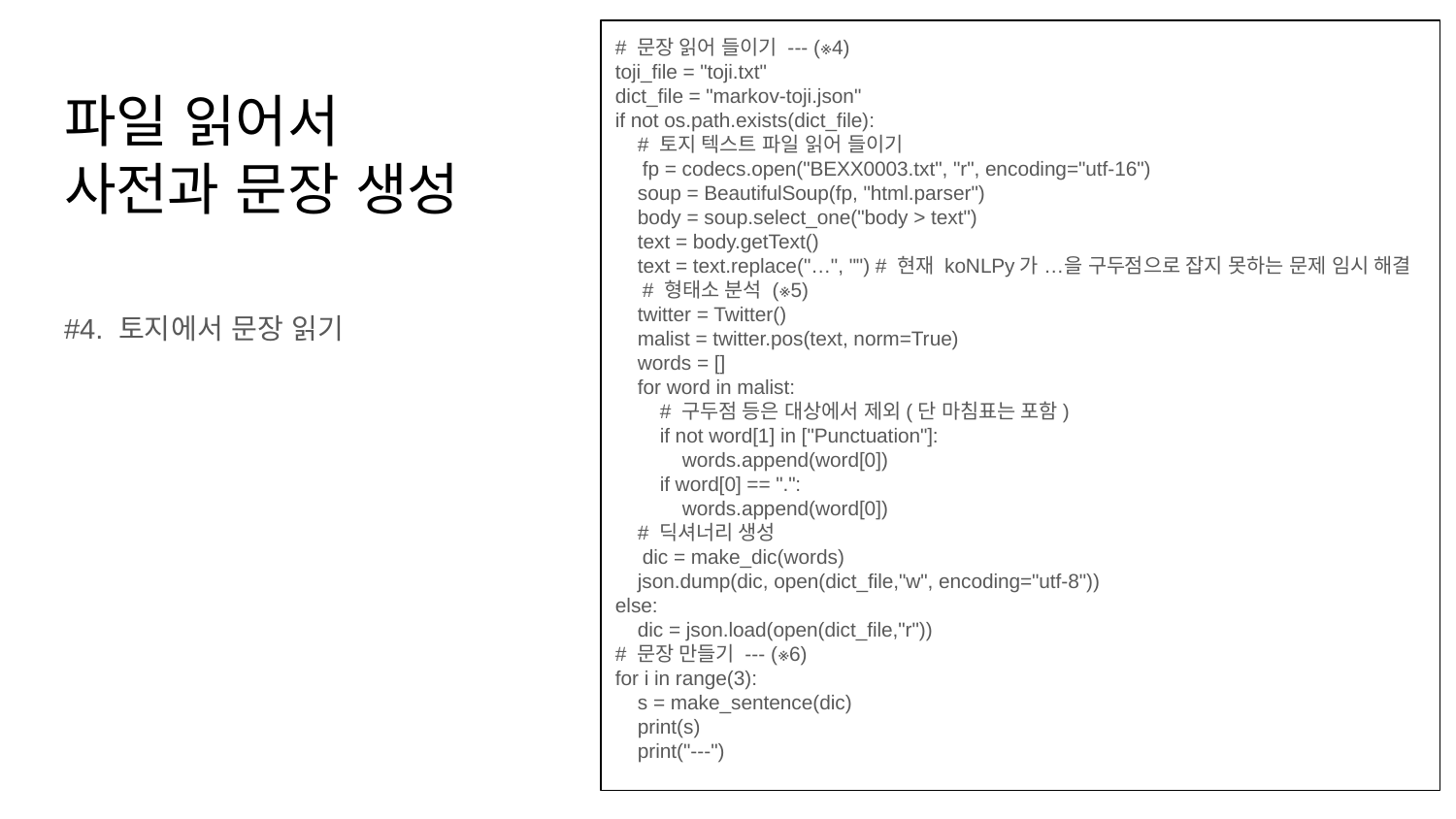

# 문장 읽어 들이기 --- (※4) toji_file = "toji.txt" dict_file = "markov-toji.json" if not os.path.exists(dict_file): # 토지 텍스트 파일 읽어 들이기 fp = codecs.open("BEXX0003.txt", "r", encoding="utf-16") soup = BeautifulSoup(fp, "html.parser") body = soup.select_one("body > text") text = body.getText() text = text.replace("…", "") # 현재 koNLPy가 …을 구두점으로 잡지 못하는 문제 임시 해결 # 형태소 분석 (※5) twitter = Twitter() malist = twitter.pos(text, norm=True) words = [] for word in malist: # 구두점 등은 대상에서 제외(단 마침표는 포함) if not word[1] in ["Punctuation"]: words.append(word[0]) if word[0] == ".": words.append(word[0]) # 딕셔너리 생성 dic = make_dic(words) json.dump(dic, open(dict_file,"w", encoding="utf-8")) else: dic = json.load(open(dict_file,"r")) # 문장 만들기 --- (※6) for i in range(3): s = make_sentence(dic) print(s) print("---")
# 파일 읽어서
사전과 문장 생성
#4. 토지에서 문장 읽기